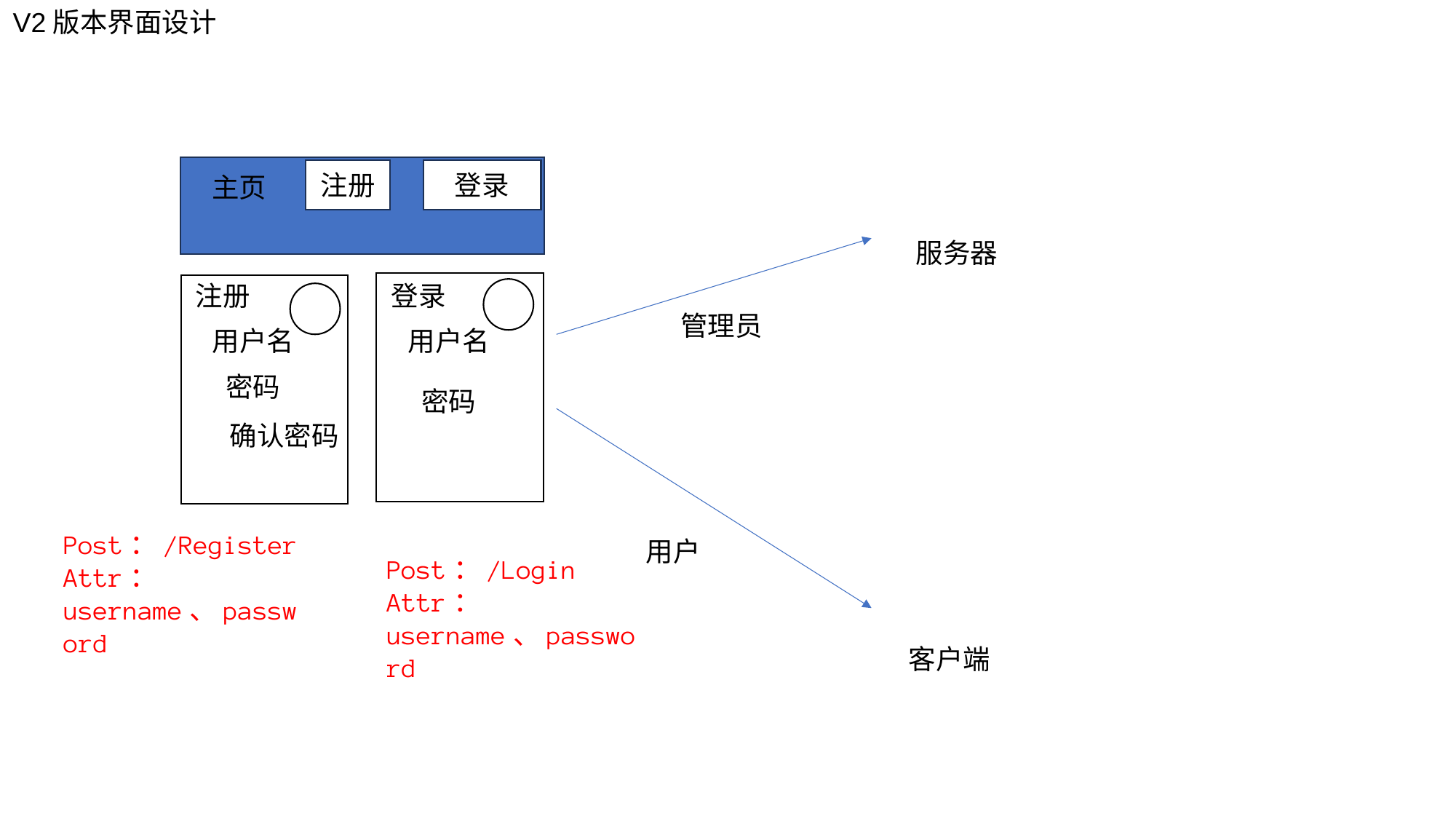

V2版本界面设计

注册
登录
主页
服务器

注册
登录

管理员
用户名
用户名
密码
密码
确认密码
Post：/Register
Attr：username、password
用户
Post：/Login
Attr：username、password
客户端